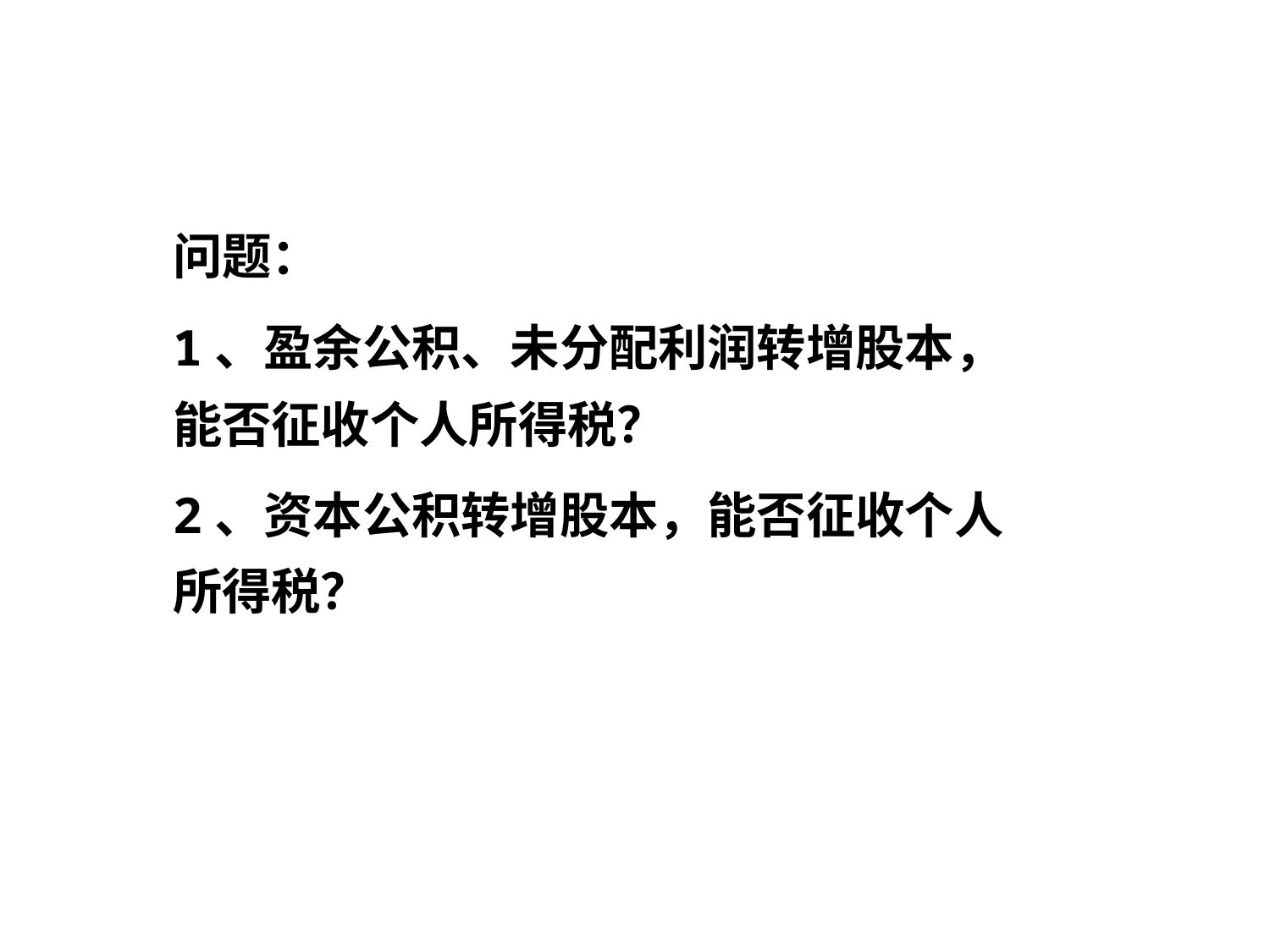

问题：
1、盈余公积、未分配利润转增股本，能否征收个人所得税？
2、资本公积转增股本，能否征收个人所得税？
#